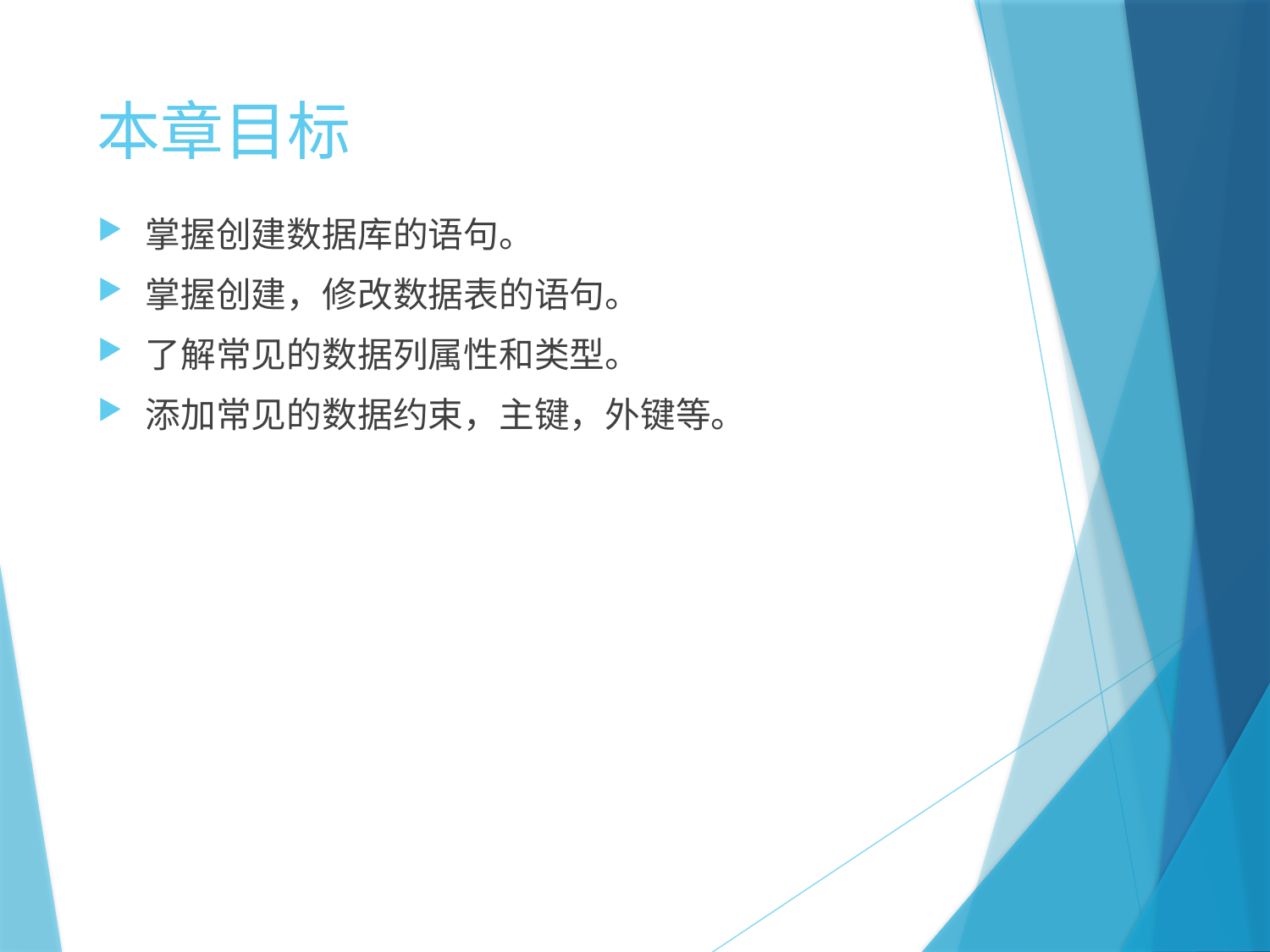

# 本章目标
掌握创建数据库的语句。
掌握创建，修改数据表的语句。
了解常见的数据列属性和类型。
添加常见的数据约束，主键，外键等。